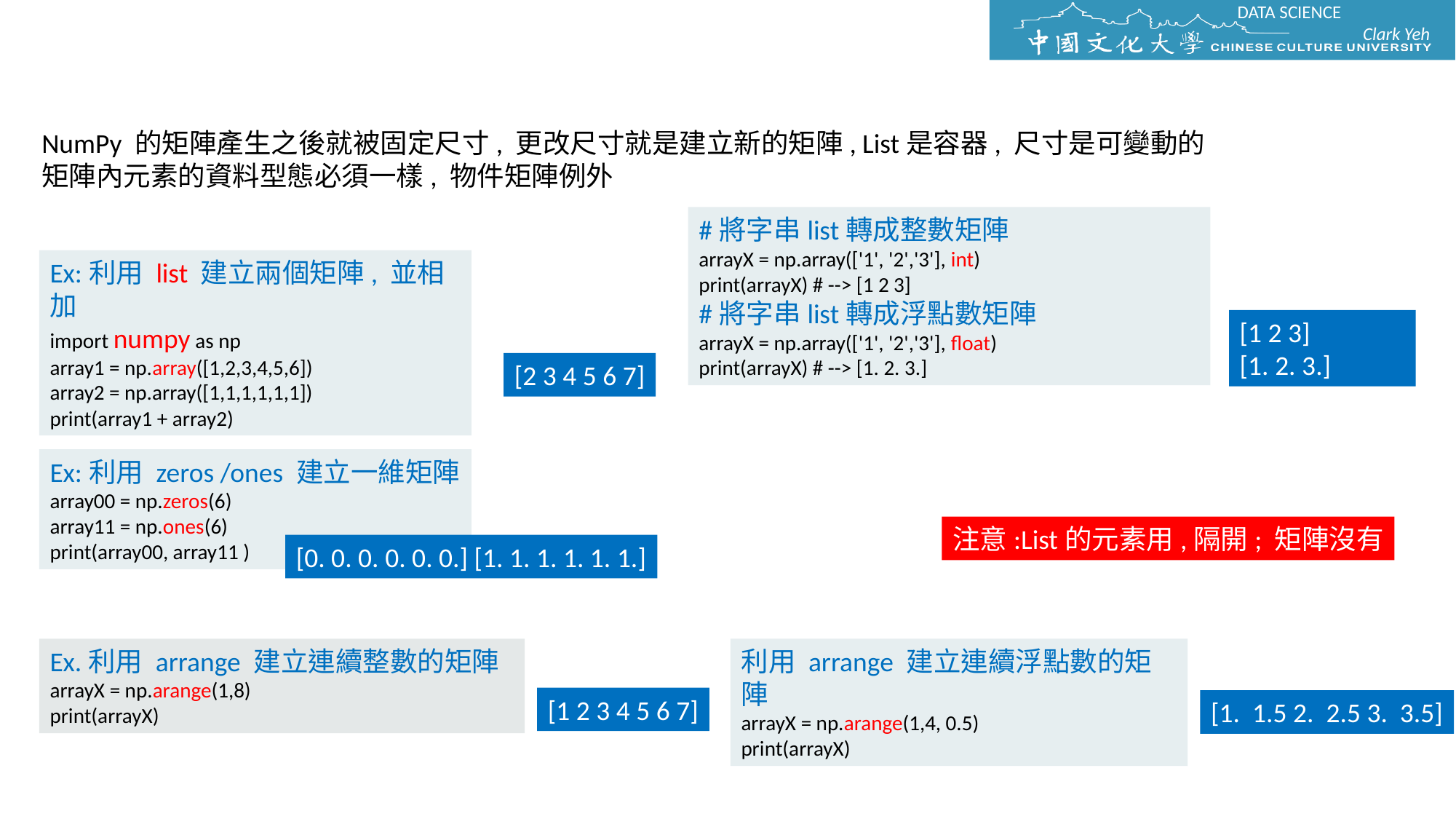

NumPy 的矩陣產生之後就被固定尺寸, 更改尺寸就是建立新的矩陣, List是容器, 尺寸是可變動的
矩陣內元素的資料型態必須一樣, 物件矩陣例外
#將字串list轉成整數矩陣
arrayX = np.array(['1', '2','3'], int)
print(arrayX) # --> [1 2 3]
#將字串list轉成浮點數矩陣
arrayX = np.array(['1', '2','3'], float)
print(arrayX) # --> [1. 2. 3.]
Ex:利用 list 建立兩個矩陣, 並相加
import numpy as np
array1 = np.array([1,2,3,4,5,6])
array2 = np.array([1,1,1,1,1,1])
print(array1 + array2)
[1 2 3]
[1. 2. 3.]
[2 3 4 5 6 7]
Ex:利用 zeros /ones 建立一維矩陣
array00 = np.zeros(6)
array11 = np.ones(6)
print(array00, array11 )
注意:List的元素用,隔開; 矩陣沒有
[0. 0. 0. 0. 0. 0.] [1. 1. 1. 1. 1. 1.]
利用 arrange 建立連續浮點數的矩陣
arrayX = np.arange(1,4, 0.5)
print(arrayX)
Ex.利用 arrange 建立連續整數的矩陣
arrayX = np.arange(1,8)
print(arrayX)
[1 2 3 4 5 6 7]
[1.  1.5 2.  2.5 3.  3.5]